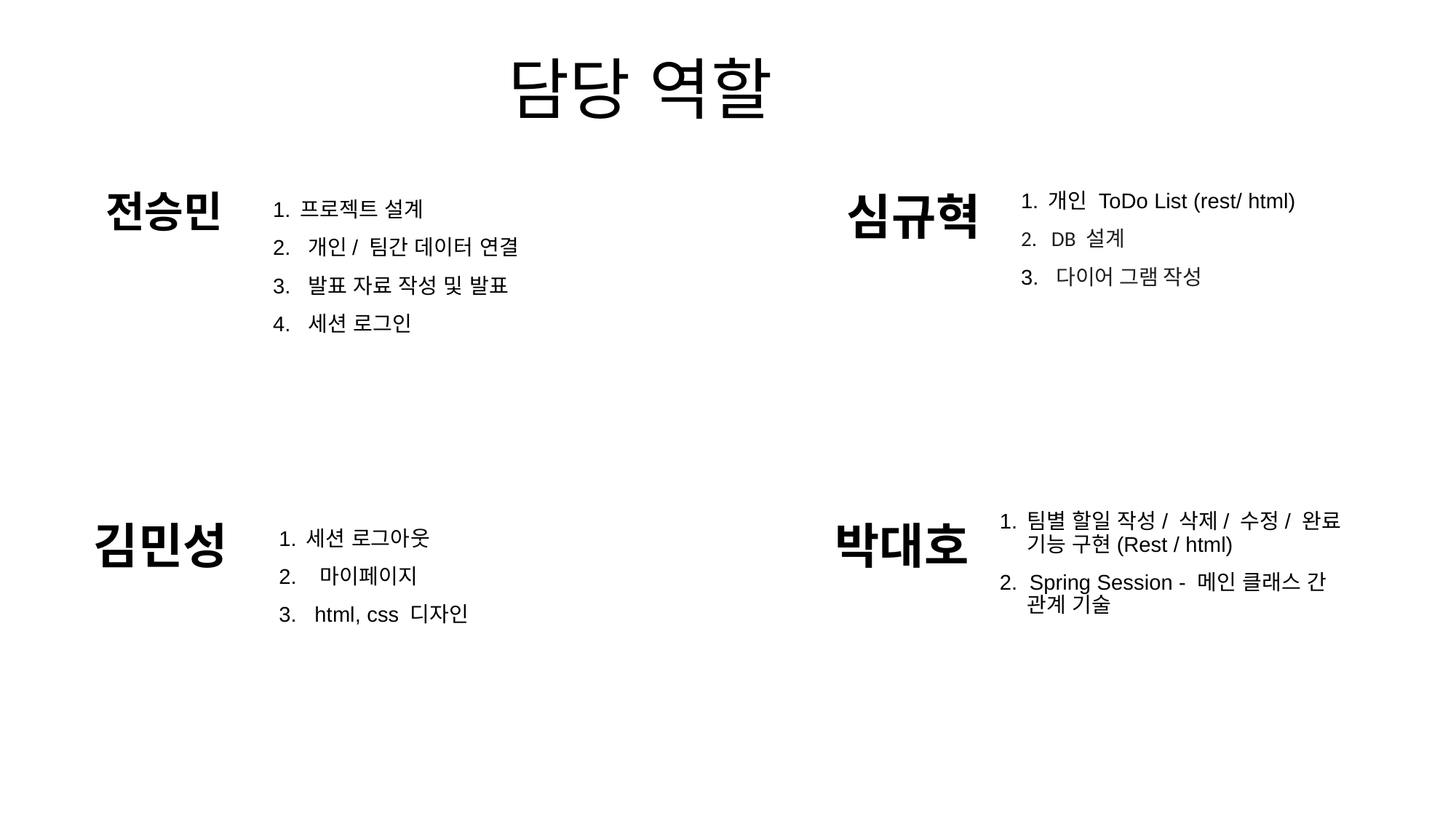

# 담당 역할
개인 ToDo List (rest/ html)
2.   DB 설계
3.  다이어 그램 작성
전승민
심규혁
프로젝트 설계
2.  개인/ 팀간 데이터 연결
3.  발표 자료 작성 및 발표
4.  세션 로그인
팀별 할일 작성/ 삭제/ 수정/ 완료 기능 구현(Rest / html)
2.  Spring Session - 메인 클래스 간   관계 기술
김민성
박대호
세션 로그아웃
2.   마이페이지
3.   html, css 디자인